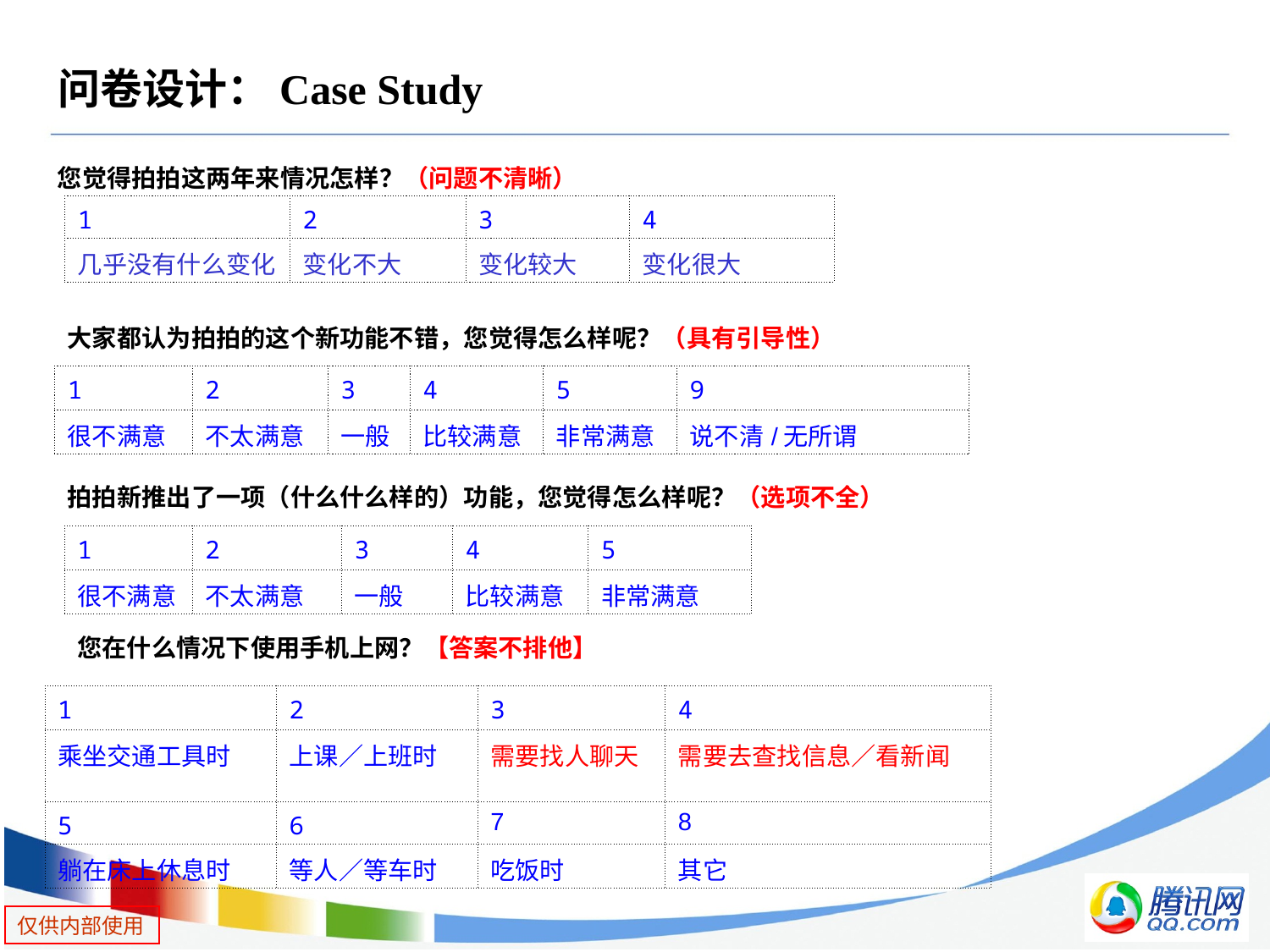

# 问卷设计：Case Study
您觉得拍拍这两年来情况怎样？（问题不清晰）
| 1 | 2 | 3 | 4 |
| --- | --- | --- | --- |
| 几乎没有什么变化 | 变化不大 | 变化较大 | 变化很大 |
大家都认为拍拍的这个新功能不错，您觉得怎么样呢？（具有引导性）
| 1 | 2 | 3 | 4 | 5 | 9 |
| --- | --- | --- | --- | --- | --- |
| 很不满意 | 不太满意 | 一般 | 比较满意 | 非常满意 | 说不清/无所谓 |
拍拍新推出了一项（什么什么样的）功能，您觉得怎么样呢？（选项不全）
| 1 | 2 | 3 | 4 | 5 |
| --- | --- | --- | --- | --- |
| 很不满意 | 不太满意 | 一般 | 比较满意 | 非常满意 |
您在什么情况下使用手机上网？【答案不排他】
| 1 | 2 | 3 | 4 |
| --- | --- | --- | --- |
| 乘坐交通工具时 | 上课／上班时 | 需要找人聊天 | 需要去查找信息／看新闻 |
| 5 | 6 | 7 | 8 |
| 躺在床上休息时 | 等人／等车时 | 吃饭时 | 其它 |